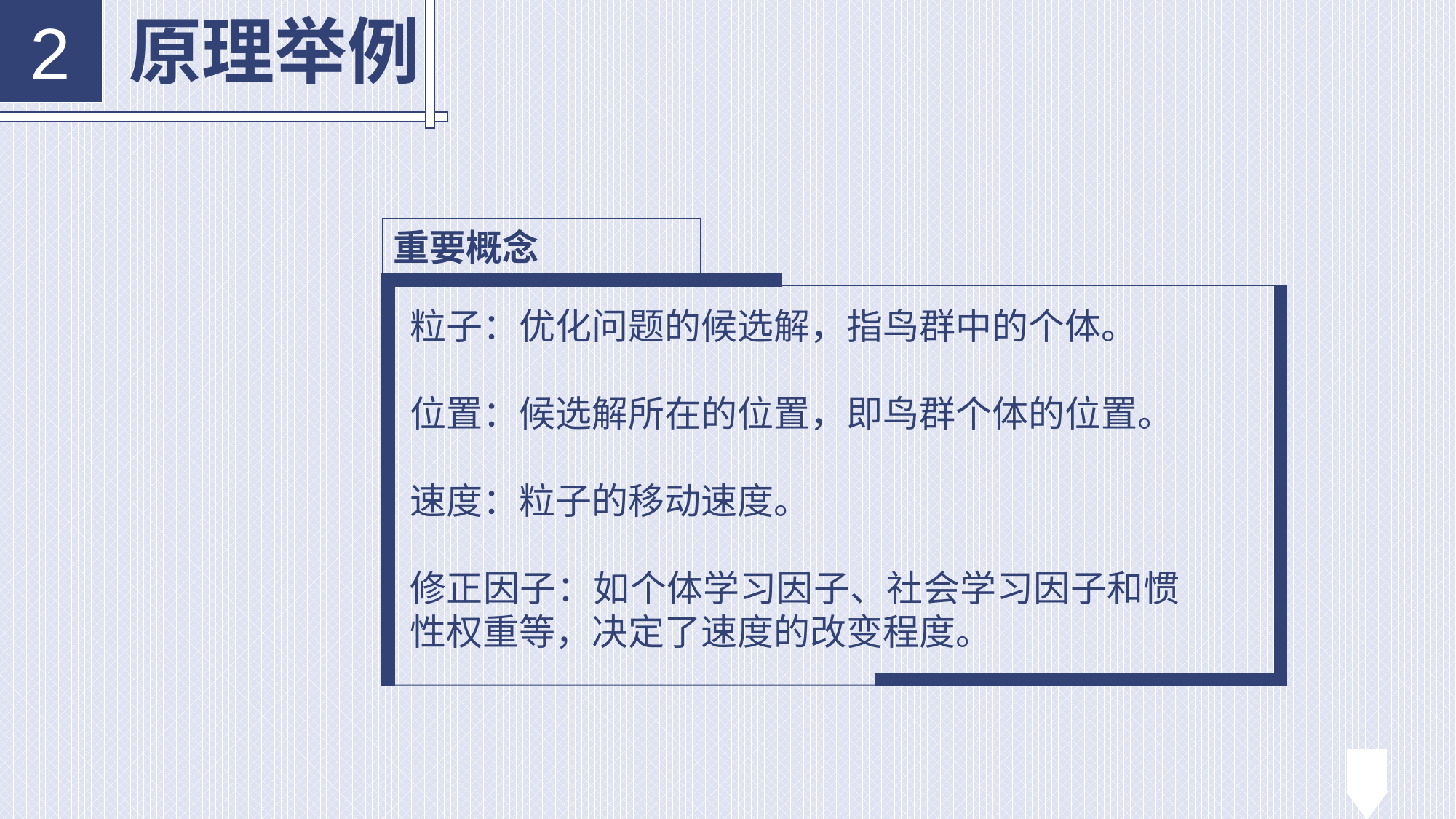

原理举例

2

重要概念

粒子：优化问题的候选解，指鸟群中的个体。

位置：候选解所在的位置，即鸟群个体的位置。

速度：粒子的移动速度。

修正因子：如个体学习因子、社会学习因子和惯性权重等，决定了速度的改变程度。

23